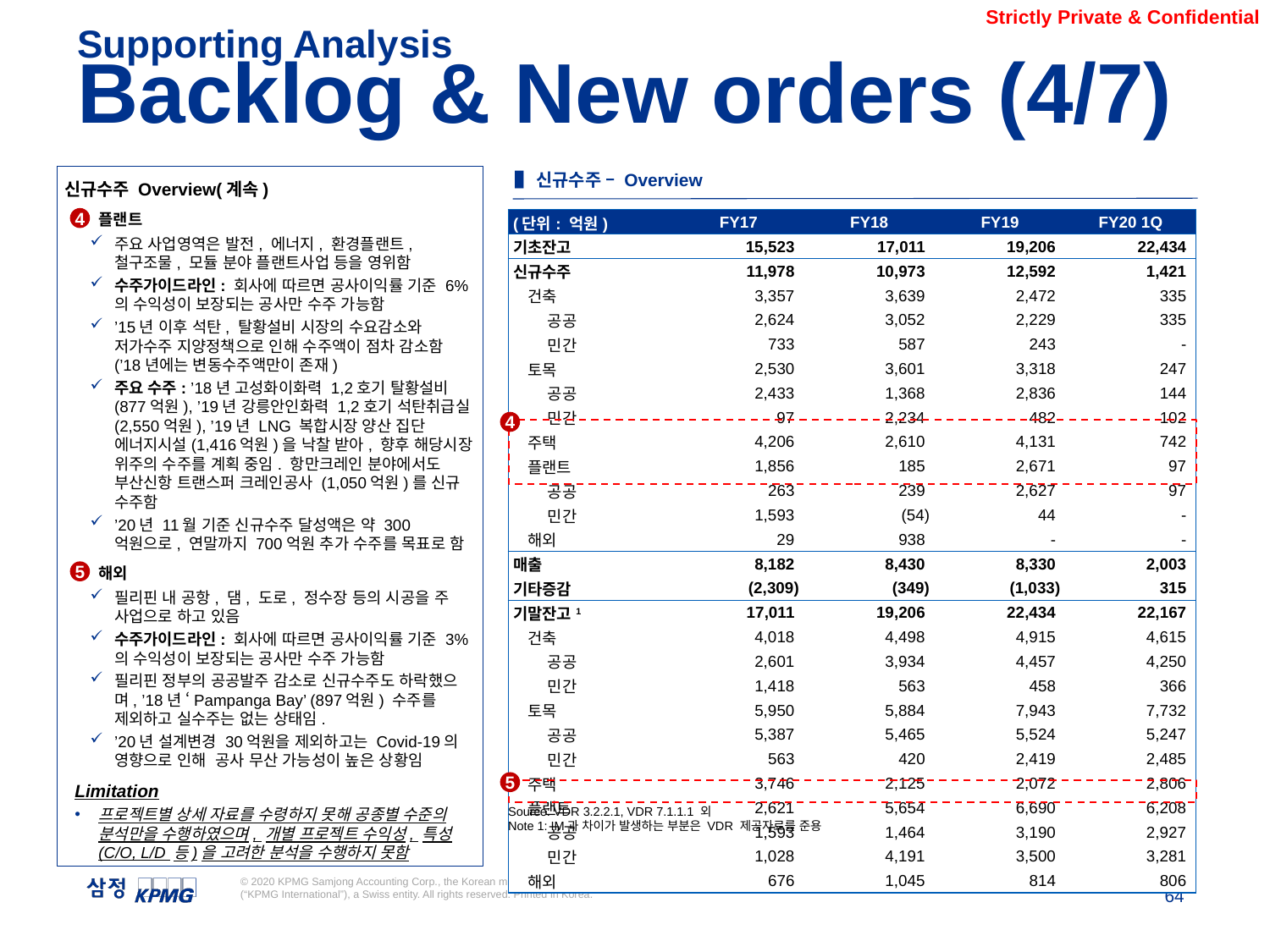

Supporting Analysis
Backlog & New orders (4/7)
▌신규수주 – Overview

신규수주 Overview(계속)
플랜트
주요 사업영역은 발전, 에너지, 환경플랜트, 철구조물, 모듈 분야 플랜트사업 등을 영위함
수주가이드라인: 회사에 따르면 공사이익률 기준 6%의 수익성이 보장되는 공사만 수주 가능함
’15년 이후 석탄, 탈황설비 시장의 수요감소와 저가수주 지양정책으로 인해 수주액이 점차 감소함 (’18년에는 변동수주액만이 존재)
주요 수주: ’18년 고성화이화력 1,2호기 탈황설비(877억원), ’19년 강릉안인화력 1,2호기 석탄취급실(2,550억원), ’19년 LNG 복합시장 양산 집단 에너지시설(1,416억원)을 낙찰 받아, 향후 해당시장 위주의 수주를 계획 중임. 항만크레인 분야에서도 부산신항 트랜스퍼 크레인공사 (1,050억원)를 신규 수주함
’20년 11월 기준 신규수주 달성액은 약 300 억원으로, 연말까지 700억원 추가 수주를 목표로 함
해외
필리핀 내 공항, 댐, 도로, 정수장 등의 시공을 주 사업으로 하고 있음
수주가이드라인: 회사에 따르면 공사이익률 기준 3%의 수익성이 보장되는 공사만 수주 가능함
필리핀 정부의 공공발주 감소로 신규수주도 하락했으며, ’18년 ‘Pampanga Bay’ (897억원) 수주를 제외하고 실수주는 없는 상태임.
’20년 설계변경 30억원을 제외하고는 Covid-19의 영향으로 인해  공사 무산 가능성이 높은 상황임
Limitation
프로젝트별 상세 자료를 수령하지 못해 공종별 수준의 분석만을 수행하였으며, 개별 프로젝트 수익성, 특성(C/O, L/D 등)을 고려한 분석을 수행하지 못함

4
| (단위: 억원) | FY17 | FY18 | FY19 | FY20 1Q |
| --- | --- | --- | --- | --- |
| 기초잔고 | 15,523 | 17,011 | 19,206 | 22,434 |
| 신규수주 | 11,978 | 10,973 | 12,592 | 1,421 |
| 건축 | 3,357 | 3,639 | 2,472 | 335 |
| 공공 | 2,624 | 3,052 | 2,229 | 335 |
| 민간 | 733 | 587 | 243 | - |
| 토목 | 2,530 | 3,601 | 3,318 | 247 |
| 공공 | 2,433 | 1,368 | 2,836 | 144 |
| 민간 | 97 | 2,234 | 482 | 102 |
| 주택 | 4,206 | 2,610 | 4,131 | 742 |
| 플랜트 | 1,856 | 185 | 2,671 | 97 |
| 공공 | 263 | 239 | 2,627 | 97 |
| 민간 | 1,593 | (54) | 44 | - |
| 해외 | 29 | 938 | - | - |
| 매출 | 8,182 | 8,430 | 8,330 | 2,003 |
| 기타증감 | (2,309) | (349) | (1,033) | 315 |
| 기말잔고1 | 17,011 | 19,206 | 22,434 | 22,167 |
| 건축 | 4,018 | 4,498 | 4,915 | 4,615 |
| 공공 | 2,601 | 3,934 | 4,457 | 4,250 |
| 민간 | 1,418 | 563 | 458 | 366 |
| 토목 | 5,950 | 5,884 | 7,943 | 7,732 |
| 공공 | 5,387 | 5,465 | 5,524 | 5,247 |
| 민간 | 563 | 420 | 2,419 | 2,485 |
| 주택 | 3,746 | 2,125 | 2,072 | 2,806 |
| 플랜트 | 2,621 | 5,654 | 6,690 | 6,208 |
| 공공 | 1,593 | 1,464 | 3,190 | 2,927 |
| 민간 | 1,028 | 4,191 | 3,500 | 3,281 |
| 해외 | 676 | 1,045 | 814 | 806 |
4

5
5

Source: VDR 3.2.2.1, VDR 7.1.1.1 외
Note 1: IM과 차이가 발생하는 부분은 VDR 제공자료를 준용